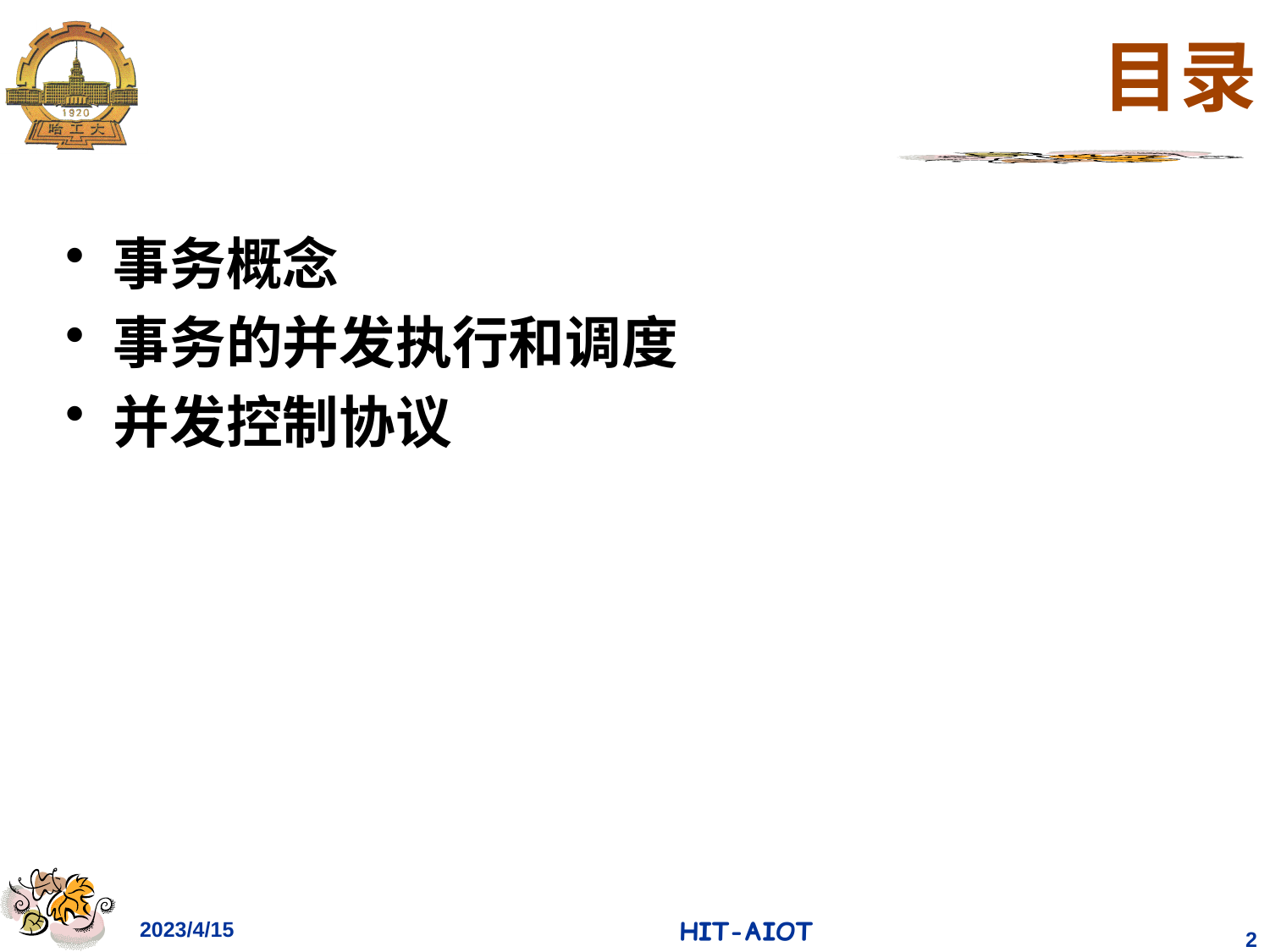

# 目录
事务概念
事务的并发执行和调度
并发控制协议
2023/4/15
HIT-AIOT
2